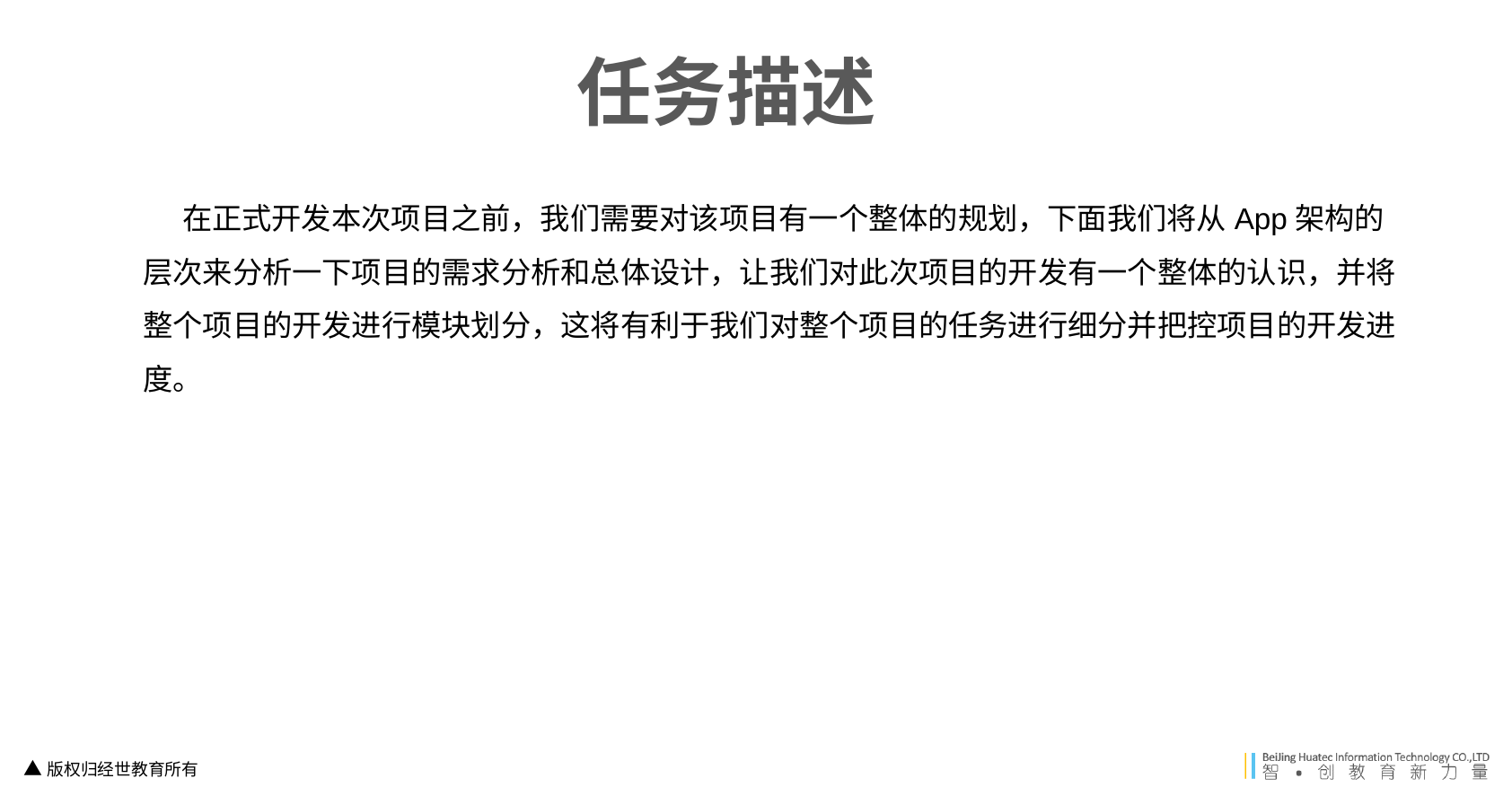

任务描述
在正式开发本次项目之前，我们需要对该项目有一个整体的规划，下面我们将从App架构的层次来分析一下项目的需求分析和总体设计，让我们对此次项目的开发有一个整体的认识，并将整个项目的开发进行模块划分，这将有利于我们对整个项目的任务进行细分并把控项目的开发进度。